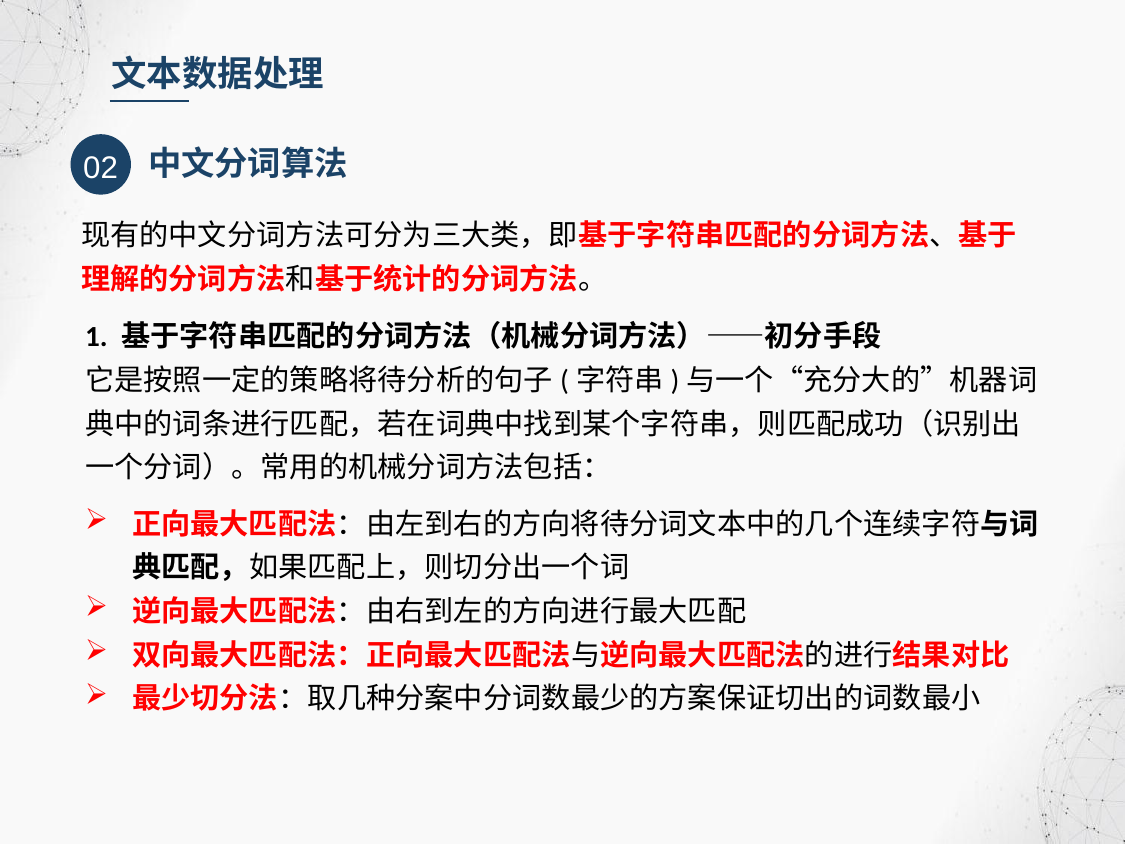

文本数据处理

02
中文分词算法
现有的中文分词方法可分为三大类，即基于字符串匹配的分词方法、基于理解的分词方法和基于统计的分词方法。
1. 基于字符串匹配的分词方法（机械分词方法）——初分手段
它是按照一定的策略将待分析的句子(字符串)与一个“充分大的”机器词典中的词条进行匹配，若在词典中找到某个字符串，则匹配成功（识别出一个分词）。常用的机械分词方法包括：
正向最大匹配法：由左到右的方向将待分词文本中的几个连续字符与词典匹配，如果匹配上，则切分出一个词
逆向最大匹配法：由右到左的方向进行最大匹配
双向最大匹配法：正向最大匹配法与逆向最大匹配法的进行结果对比
最少切分法：取几种分案中分词数最少的方案保证切出的词数最小